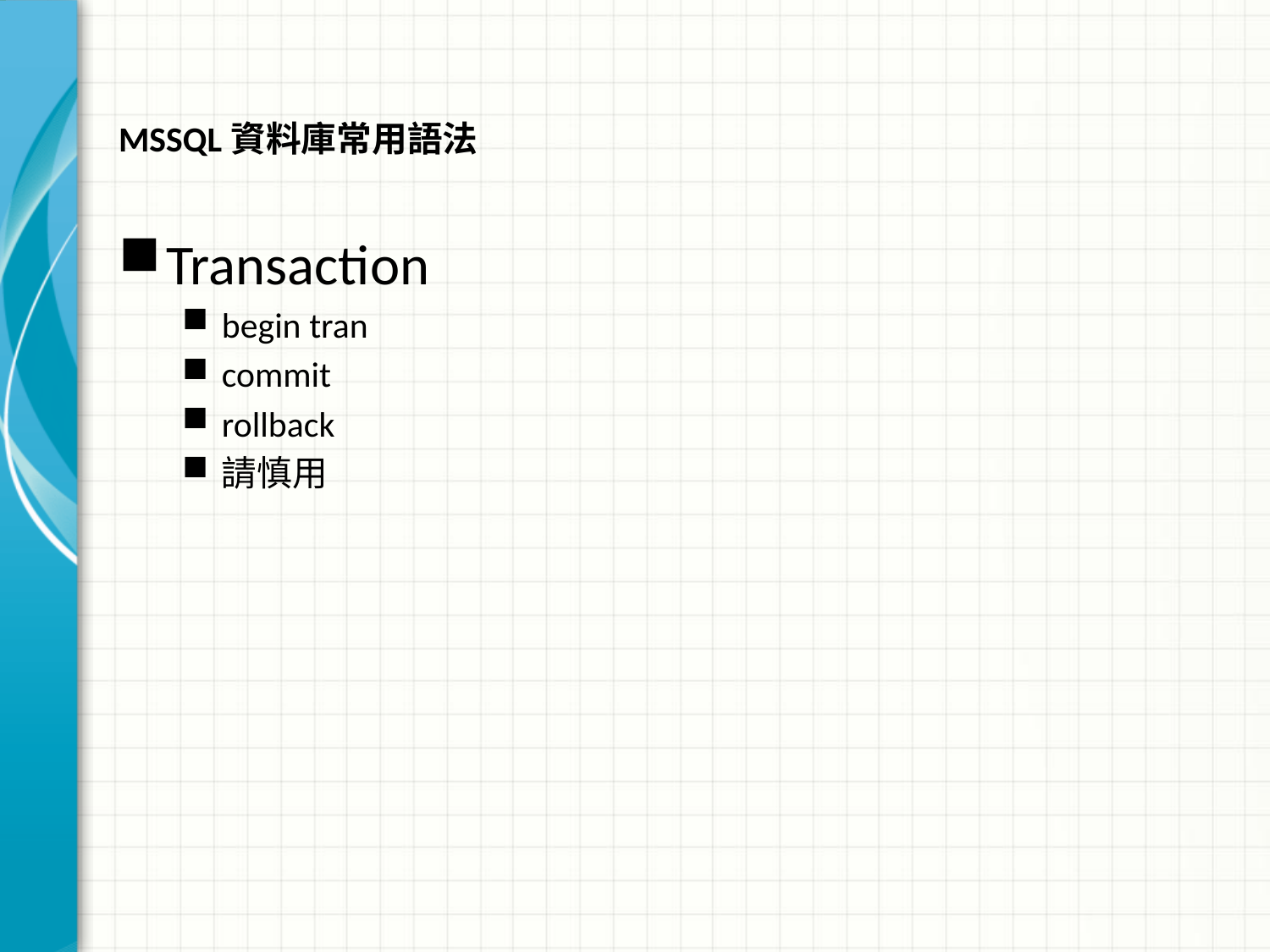

# MSSQL資料庫常用語法
Transaction
begin tran
commit
rollback
請慎用